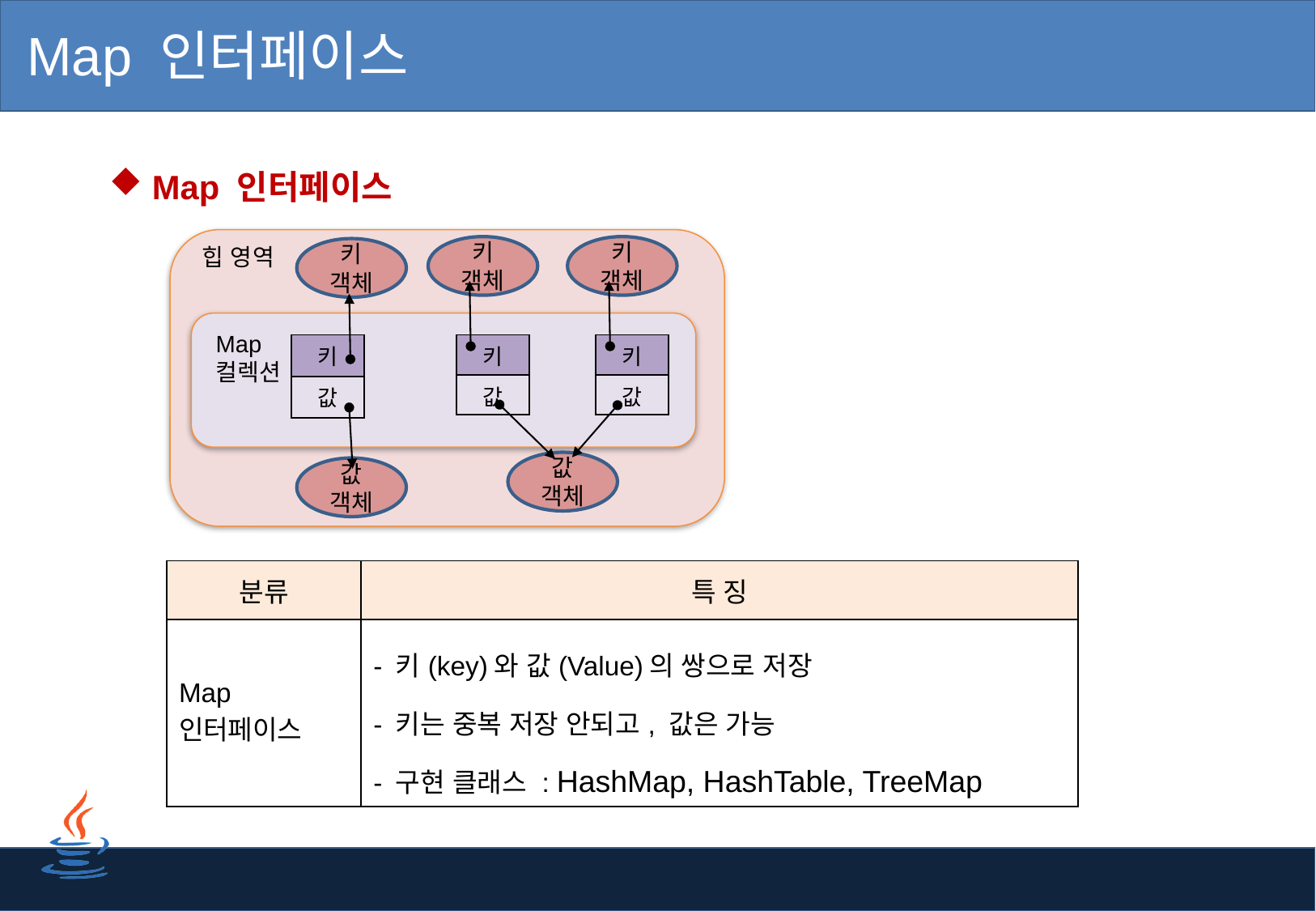

# Map 인터페이스
 Map 인터페이스

힙 영역
키
객체
키
객체
키
객체

Map
컬렉션
| 키 |
| --- |
| 값 |
| 키 |
| --- |
| 값 |
| 키 |
| --- |
| 값 |
값
객체
값
객체
| 분류 | 특 징 |
| --- | --- |
| Map 인터페이스 | - 키(key)와 값(Value)의 쌍으로 저장 - 키는 중복 저장 안되고, 값은 가능 - 구현 클래스 : HashMap, HashTable, TreeMap |
40